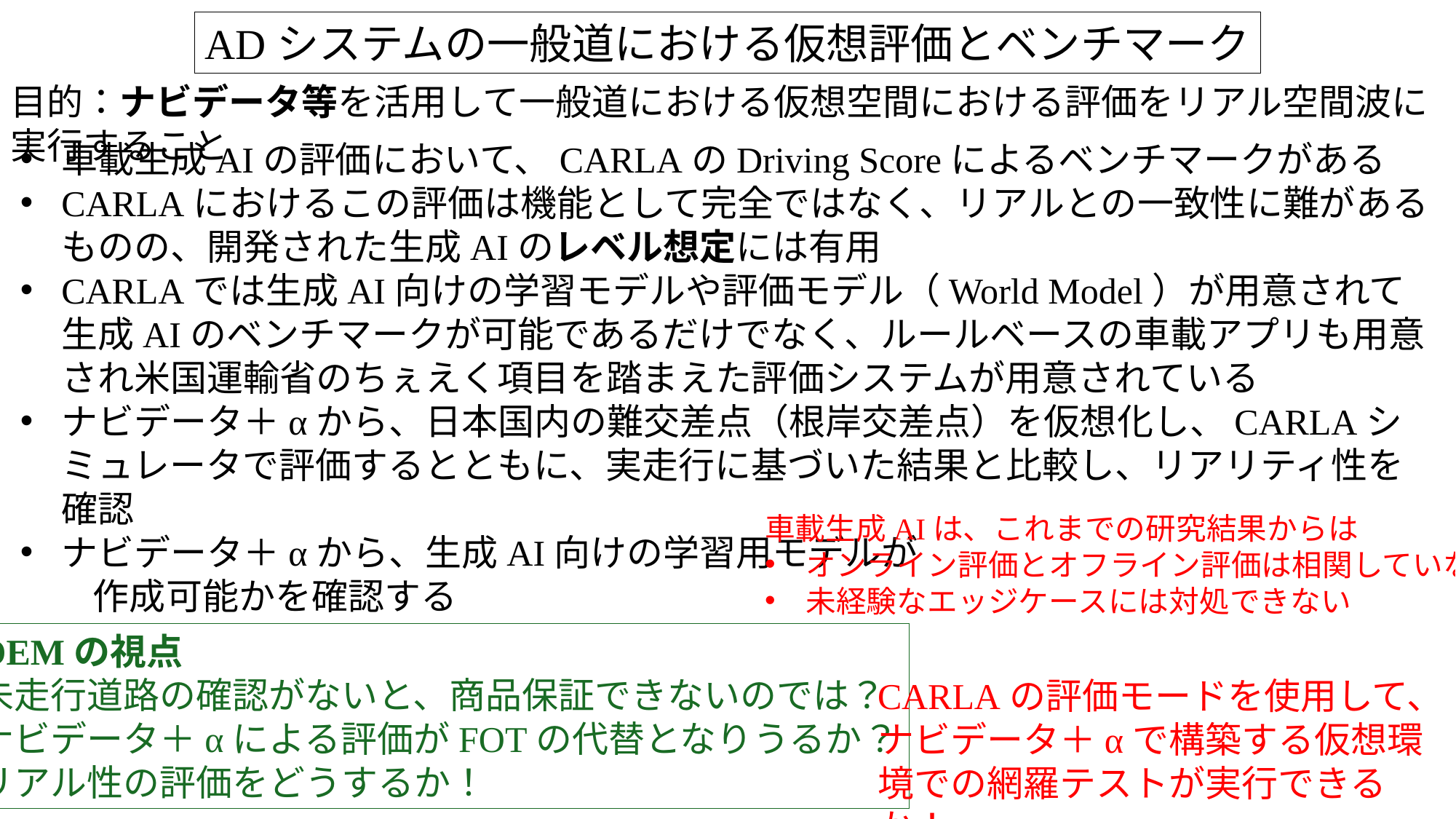

ADシステムの一般道における仮想評価とベンチマーク
目的：ナビデータ等を活用して一般道における仮想空間における評価をリアル空間波に実行すること
車載生成AIの評価において、CARLAのDriving Scoreによるベンチマークがある
CARLAにおけるこの評価は機能として完全ではなく、リアルとの一致性に難があるものの、開発された生成AIのレベル想定には有用
CARLAでは生成AI向けの学習モデルや評価モデル（World Model）が用意されて生成AIのベンチマークが可能であるだけでなく、ルールベースの車載アプリも用意され米国運輸省のちぇえく項目を踏まえた評価システムが用意されている
ナビデータ＋αから、日本国内の難交差点（根岸交差点）を仮想化し、CARLAシミュレータで評価するとともに、実走行に基づいた結果と比較し、リアリティ性を確認
ナビデータ＋αから、生成AI向けの学習用モデルが
　　作成可能かを確認する
車載生成AIは、これまでの研究結果からは
オンライン評価とオフライン評価は相関していない
未経験なエッジケースには対処できない
OEMの視点
未走行道路の確認がないと、商品保証できないのでは？
ナビデータ＋αによる評価がFOTの代替となりうるか？
リアル性の評価をどうするか！
CARLAの評価モードを使用して、ナビデータ＋αで構築する仮想環境での網羅テストが実行できるか！